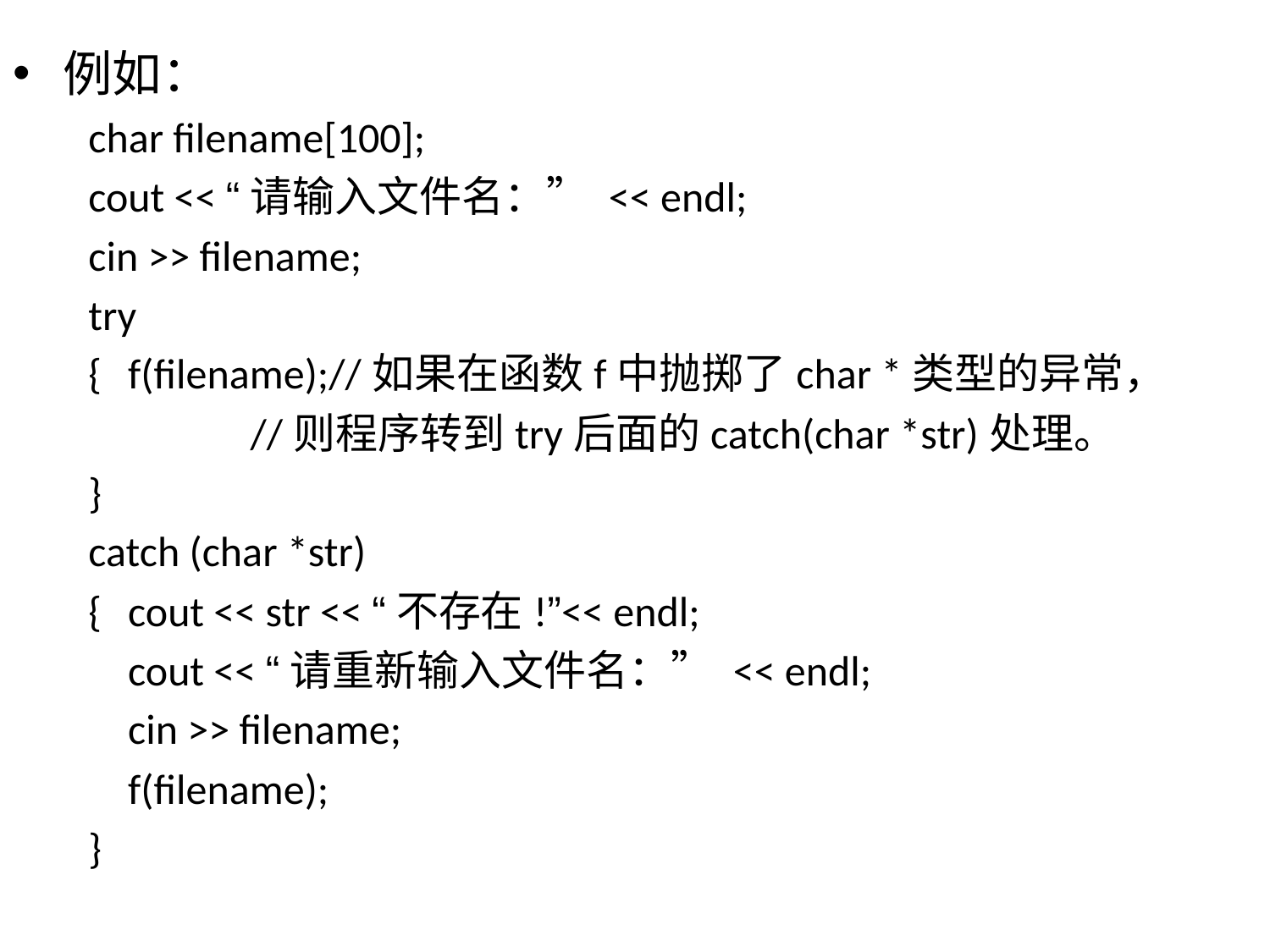

例如：
char filename[100];
cout << “请输入文件名：” << endl;
cin >> filename;
try
{	f(filename);//如果在函数f中抛掷了char *类型的异常，
                 //则程序转到try后面的catch(char *str)处理。
}
catch (char *str)
{	cout << str << “不存在!”<< endl;
	cout << “请重新输入文件名：” << endl;
	cin >> filename;
	f(filename);
}